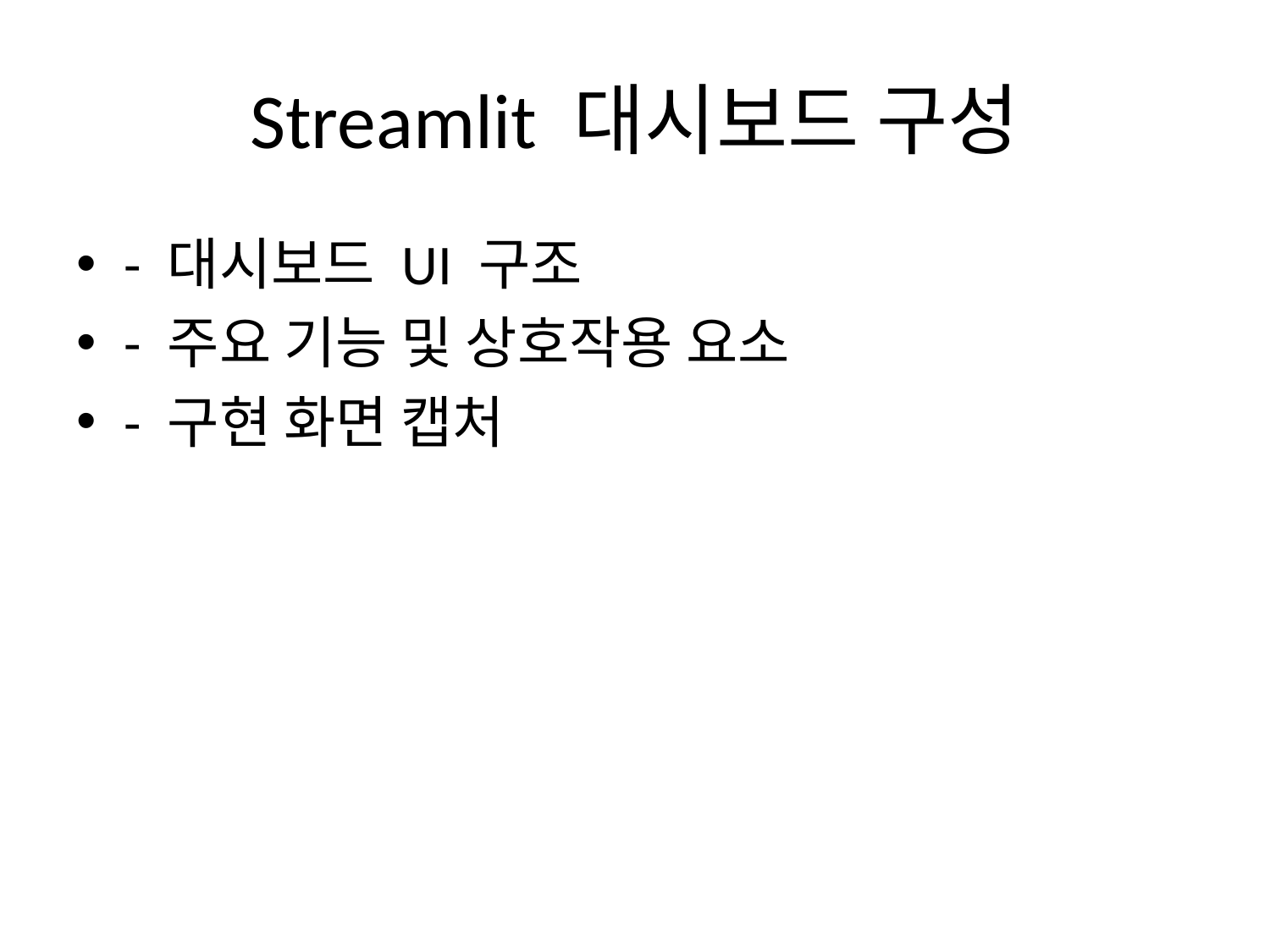

# Streamlit 대시보드 구성
- 대시보드 UI 구조
- 주요 기능 및 상호작용 요소
- 구현 화면 캡처